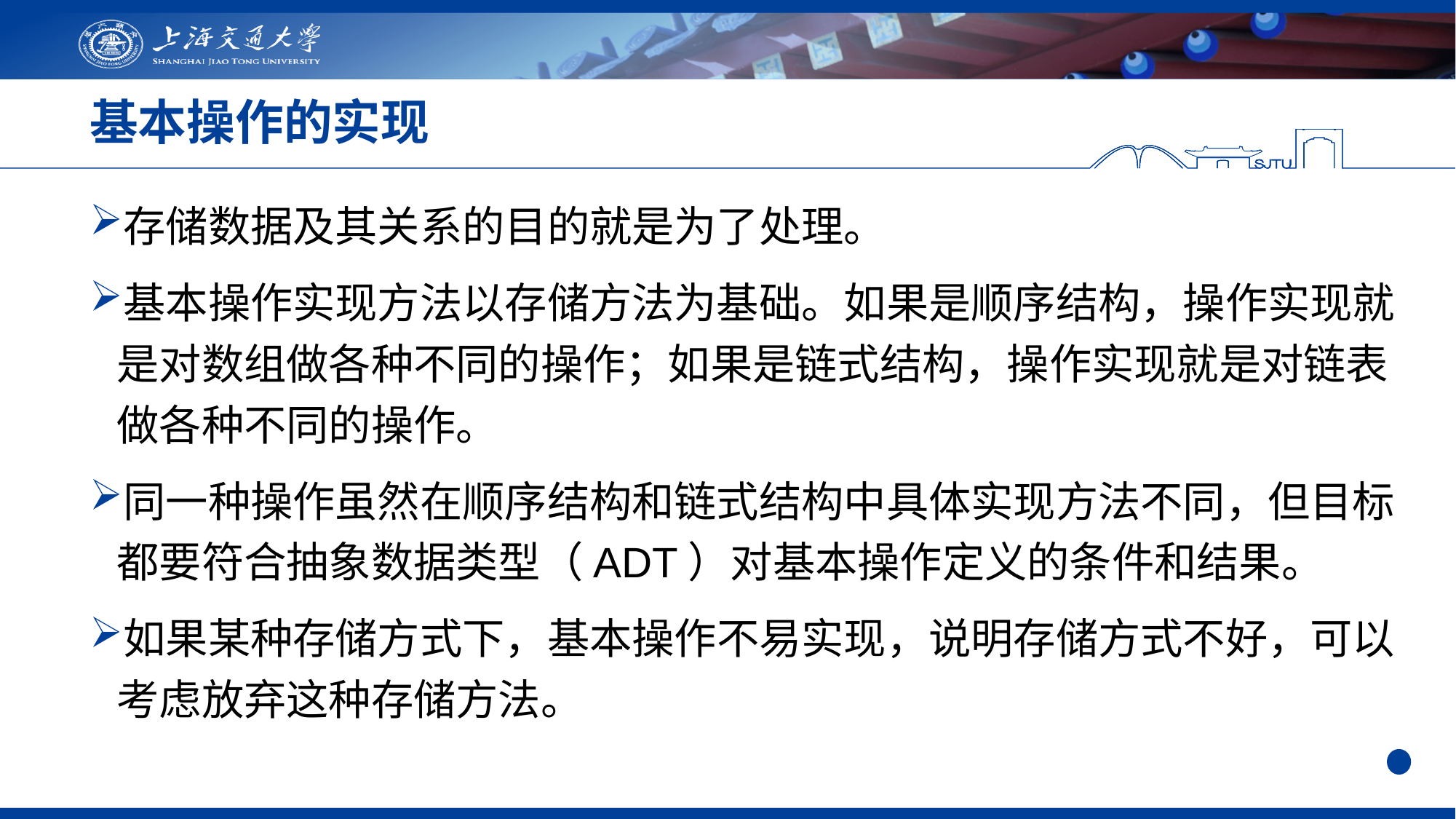

# 基本操作的实现
存储数据及其关系的目的就是为了处理。
基本操作实现方法以存储方法为基础。如果是顺序结构，操作实现就是对数组做各种不同的操作；如果是链式结构，操作实现就是对链表做各种不同的操作。
同一种操作虽然在顺序结构和链式结构中具体实现方法不同，但目标都要符合抽象数据类型（ADT）对基本操作定义的条件和结果。
如果某种存储方式下，基本操作不易实现，说明存储方式不好，可以考虑放弃这种存储方法。